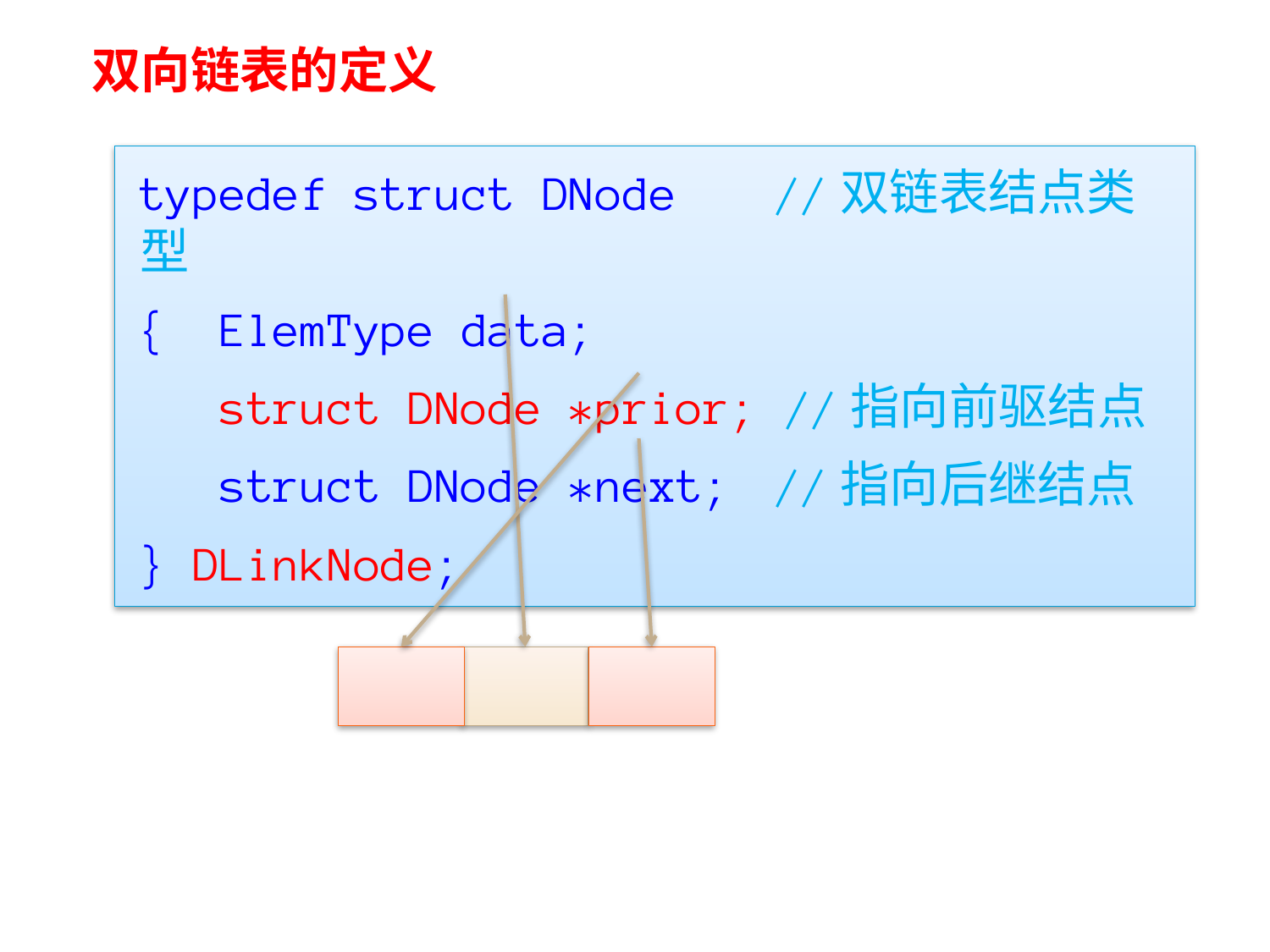

双向链表的定义
typedef struct DNode   	//双链表结点类型
{  ElemType data;
   struct DNode *prior; //指向前驱结点
   struct DNode *next; 	//指向后继结点
} DLinkNode;